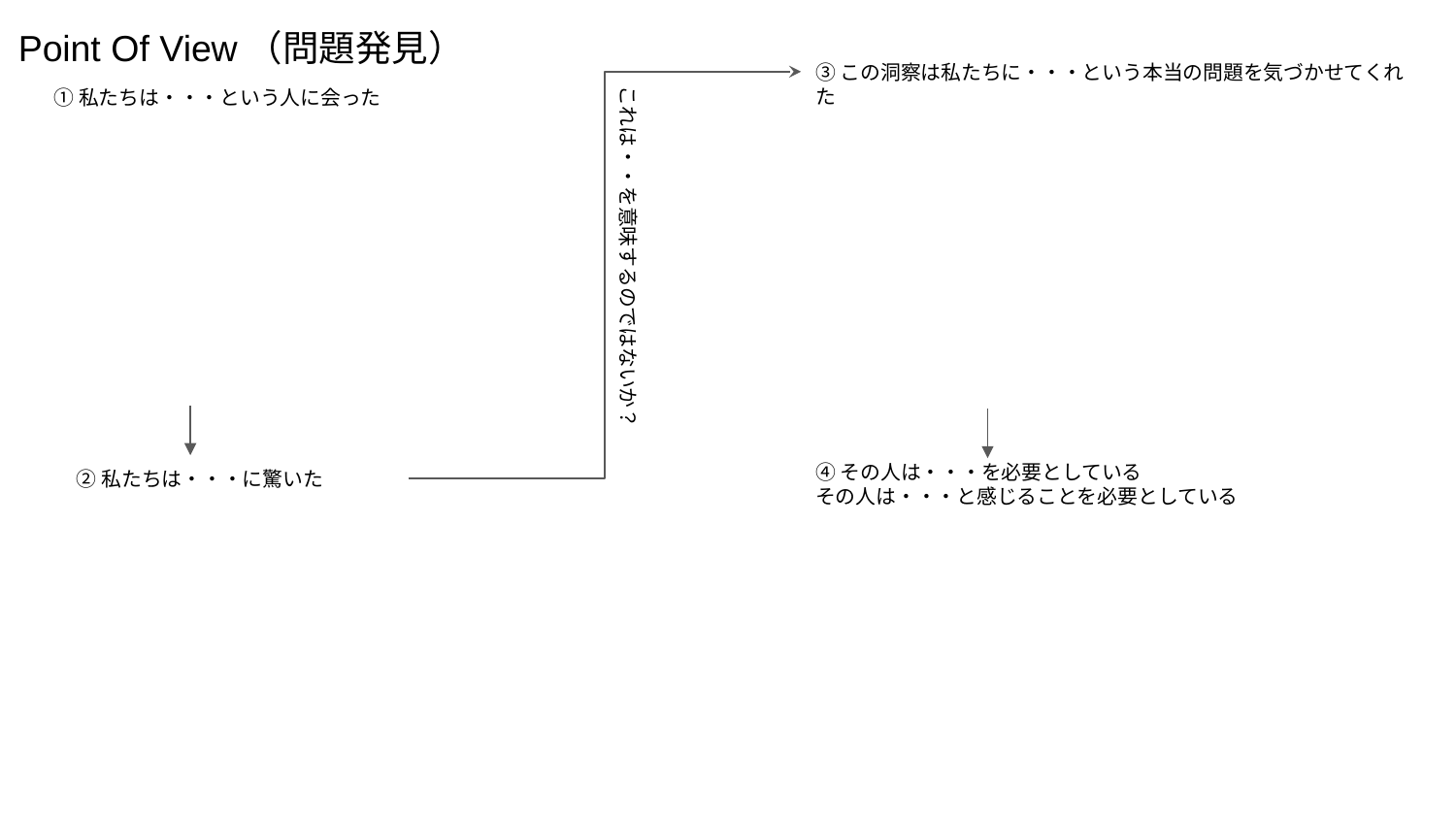

Point Of View（問題発見）
コピーして使う
コピーして使う
③この洞察は私たちに・・・という本当の問題を気づかせてくれた
①私たちは・・・という人に会った
コピーして使う
これは・・を意味するのではないか？
コピーして使う
コピーして使う
コピーして使う
④その人は・・・を必要としている
その人は・・・と感じることを必要としている
②私たちは・・・に驚いた